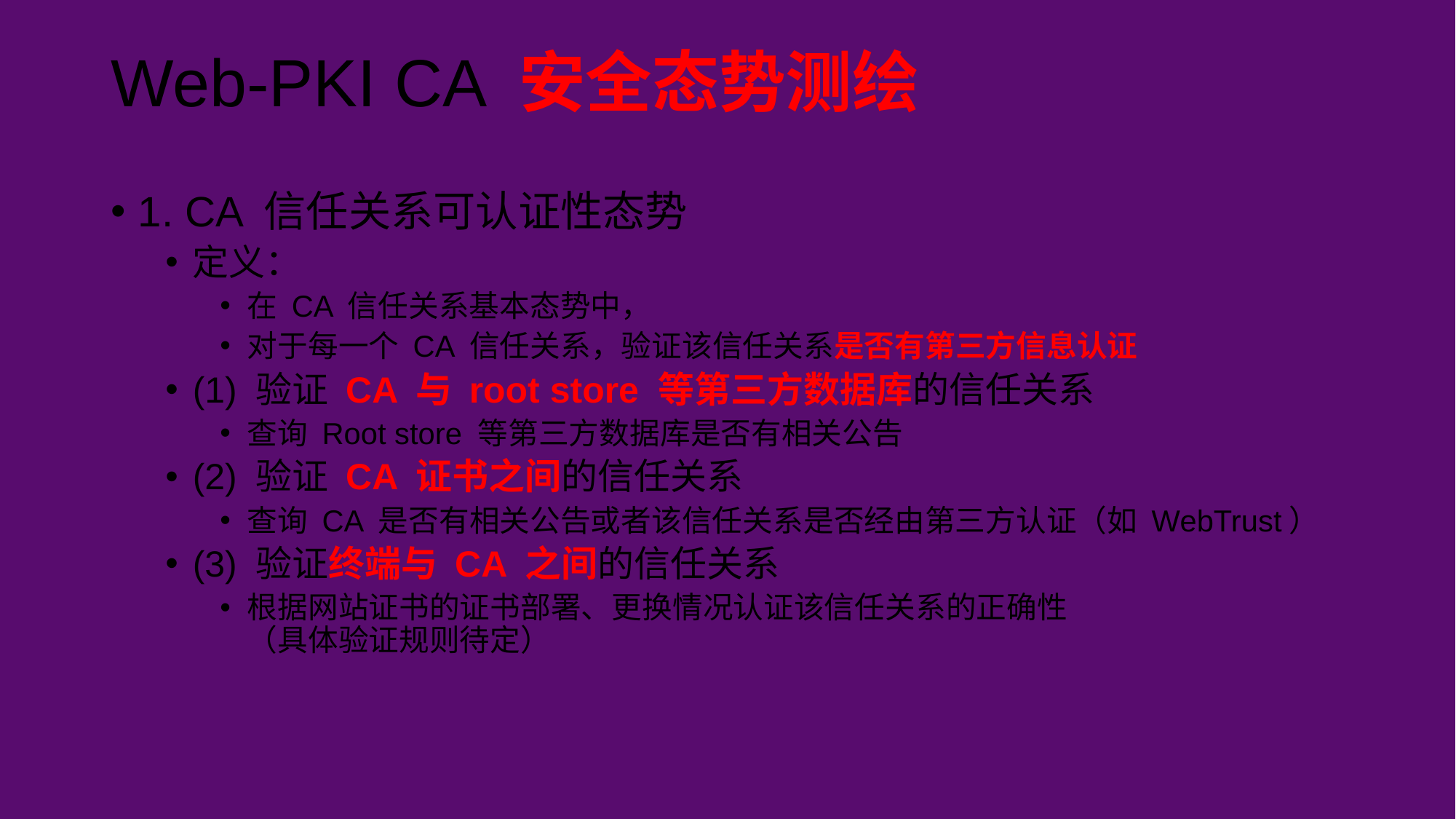

# Web-PKI CA 安全态势测绘
1. CA 信任关系可认证性态势
定义：
在 CA 信任关系基本态势中，
对于每一个 CA 信任关系，验证该信任关系是否有第三方信息认证
(1) 验证 CA 与 root store 等第三方数据库的信任关系
查询 Root store 等第三方数据库是否有相关公告
(2) 验证 CA 证书之间的信任关系
查询 CA 是否有相关公告或者该信任关系是否经由第三方认证（如 WebTrust）
(3) 验证终端与 CA 之间的信任关系
根据网站证书的证书部署、更换情况认证该信任关系的正确性
（具体验证规则待定）